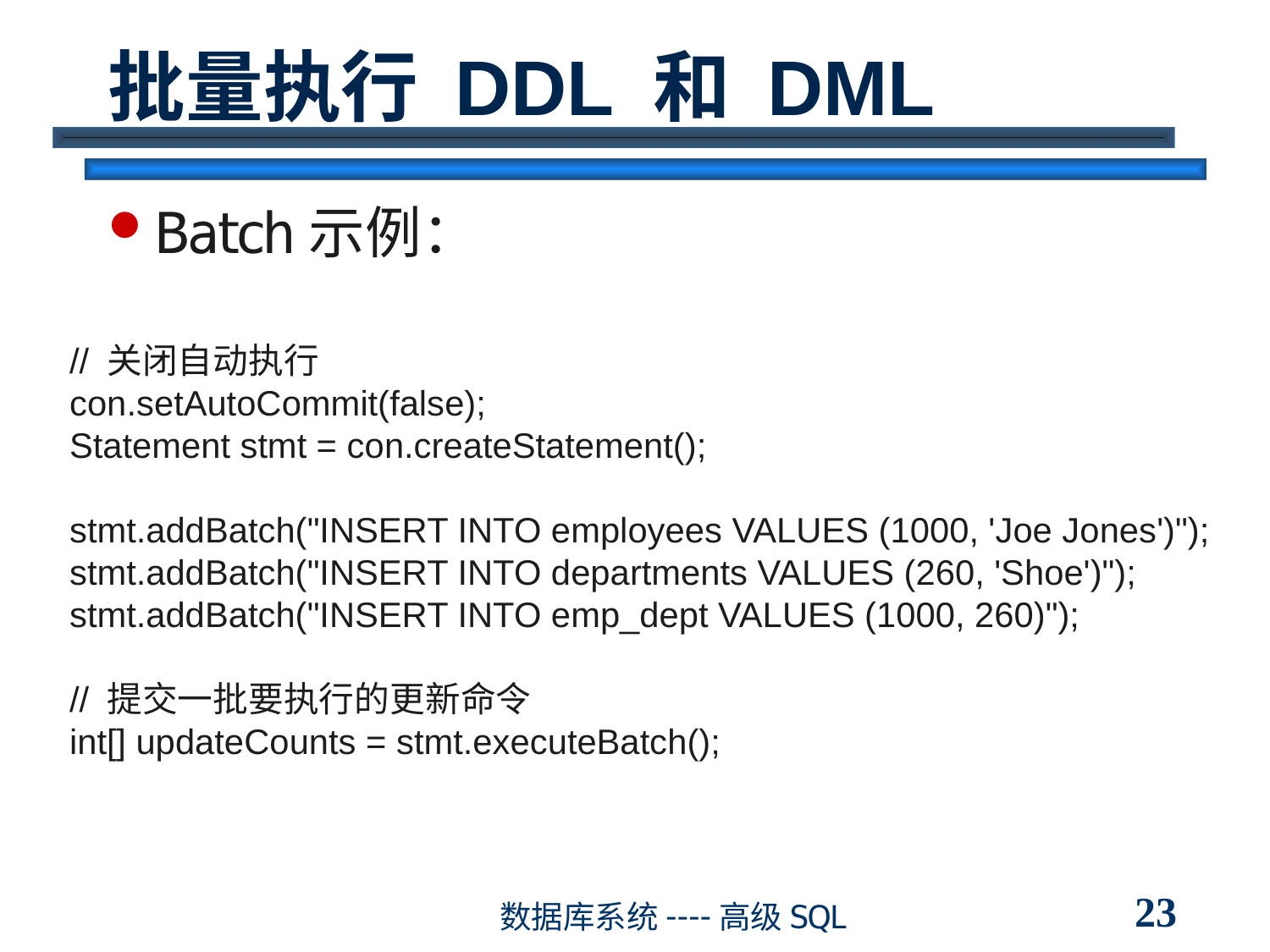

# 批量执行 DDL 和 DML
Batch示例：
// 关闭自动执行
con.setAutoCommit(false);
Statement stmt = con.createStatement();
stmt.addBatch("INSERT INTO employees VALUES (1000, 'Joe Jones')");
stmt.addBatch("INSERT INTO departments VALUES (260, 'Shoe')");
stmt.addBatch("INSERT INTO emp_dept VALUES (1000, 260)");
// 提交一批要执行的更新命令
int[] updateCounts = stmt.executeBatch();
23
数据库系统----高级SQL